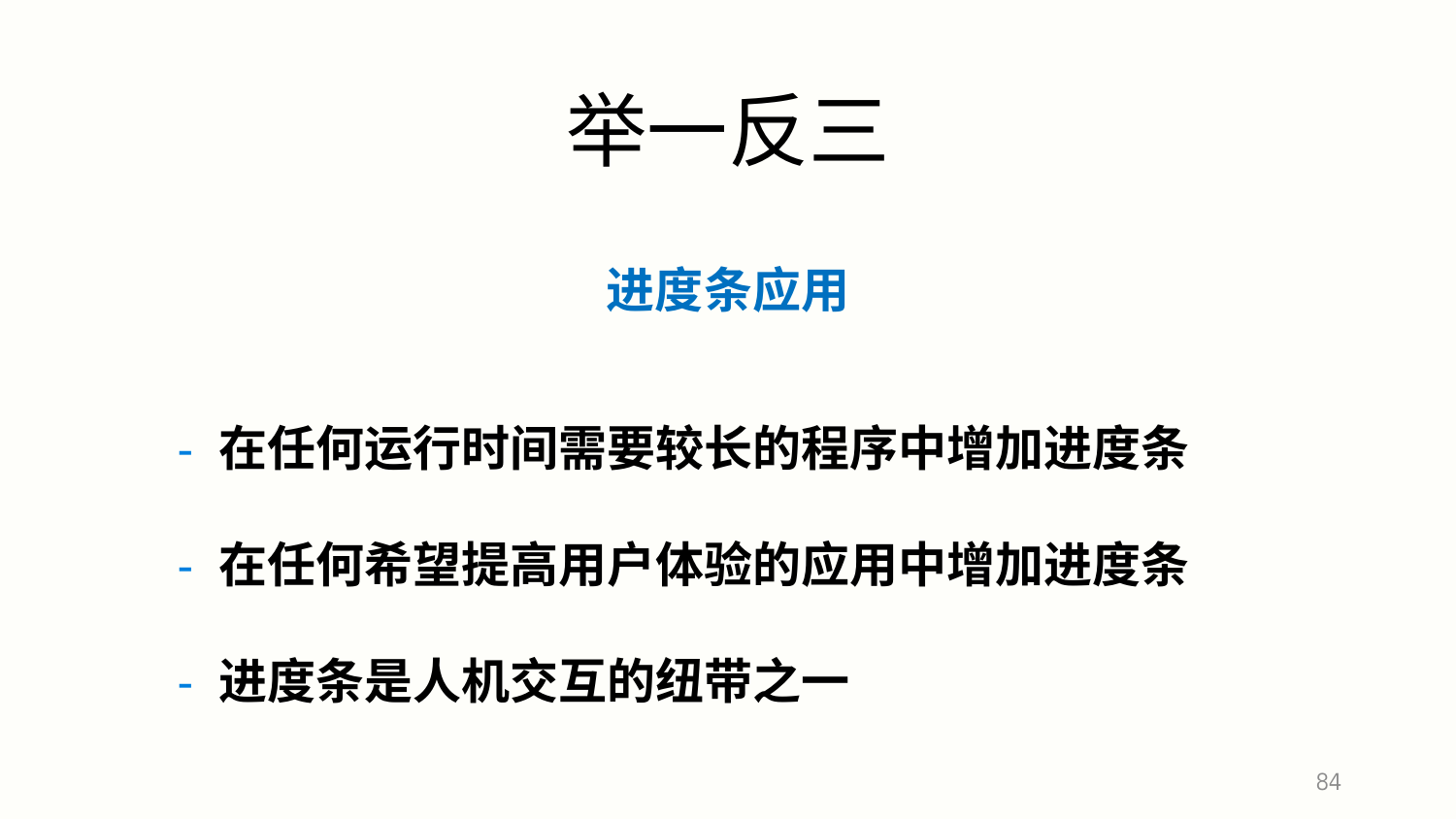

举一反三
进度条应用
            - 在任何运行时间需要较长的程序中增加进度条
            - 在任何希望提高用户体验的应用中增加进度条
            - 进度条是人机交互的纽带之一
84